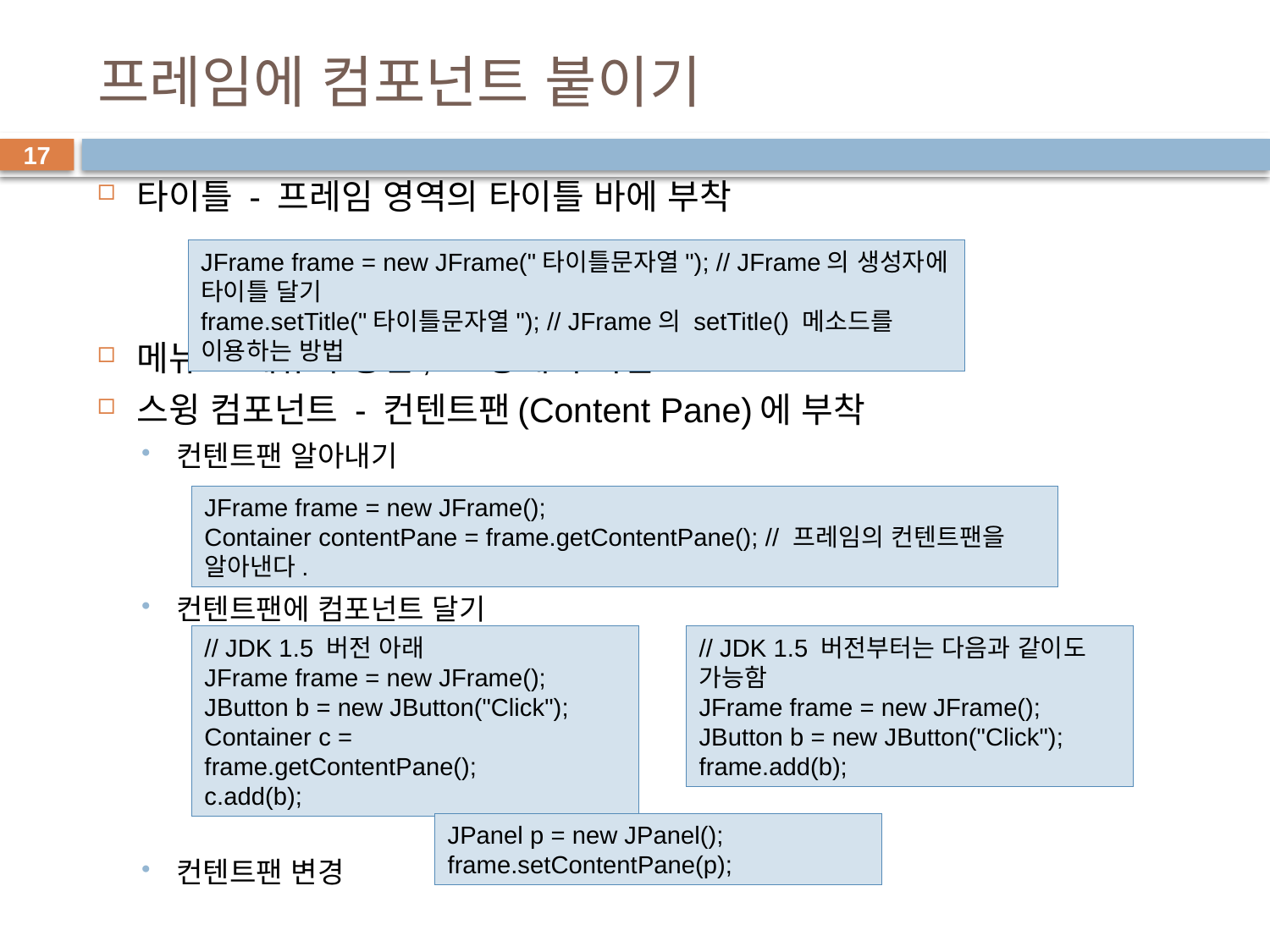

# 프레임에 컴포넌트 붙이기
17
타이틀 - 프레임 영역의 타이틀 바에 부착

메뉴 - 메뉴바 공간, 14장에서 다룸
스윙 컴포넌트 - 컨텐트팬(Content Pane)에 부착
컨텐트팬 알아내기

컨텐트팬에 컴포넌트 달기

컨텐트팬 변경
JFrame frame = new JFrame("타이틀문자열"); // JFrame의 생성자에 타이틀 달기
frame.setTitle("타이틀문자열"); // JFrame의 setTitle() 메소드를 이용하는 방법
JFrame frame = new JFrame();
Container contentPane = frame.getContentPane(); // 프레임의 컨텐트팬을 알아낸다.
// JDK 1.5 버전 아래
JFrame frame = new JFrame();
JButton b = new JButton("Click");
Container c = frame.getContentPane();
c.add(b);
// JDK 1.5 버전부터는 다음과 같이도 가능함
JFrame frame = new JFrame();
JButton b = new JButton("Click");
frame.add(b);
JPanel p = new JPanel();
frame.setContentPane(p);